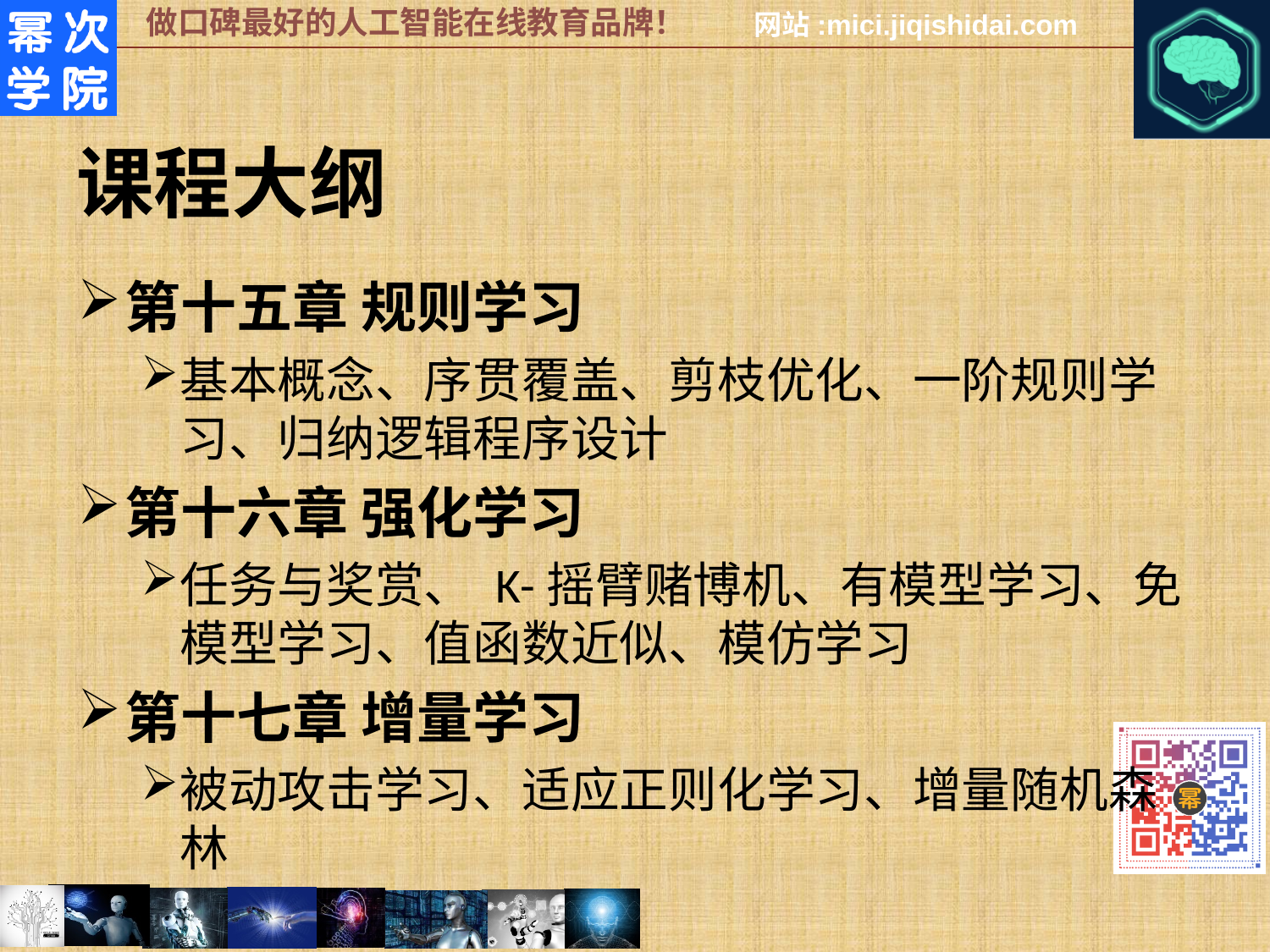

# 课程大纲
第十五章 规则学习
基本概念、序贯覆盖、剪枝优化、一阶规则学习、归纳逻辑程序设计
第十六章 强化学习
任务与奖赏、 K-摇臂赌博机、有模型学习、免模型学习、值函数近似、模仿学习
第十七章 增量学习
被动攻击学习、适应正则化学习、增量随机森林